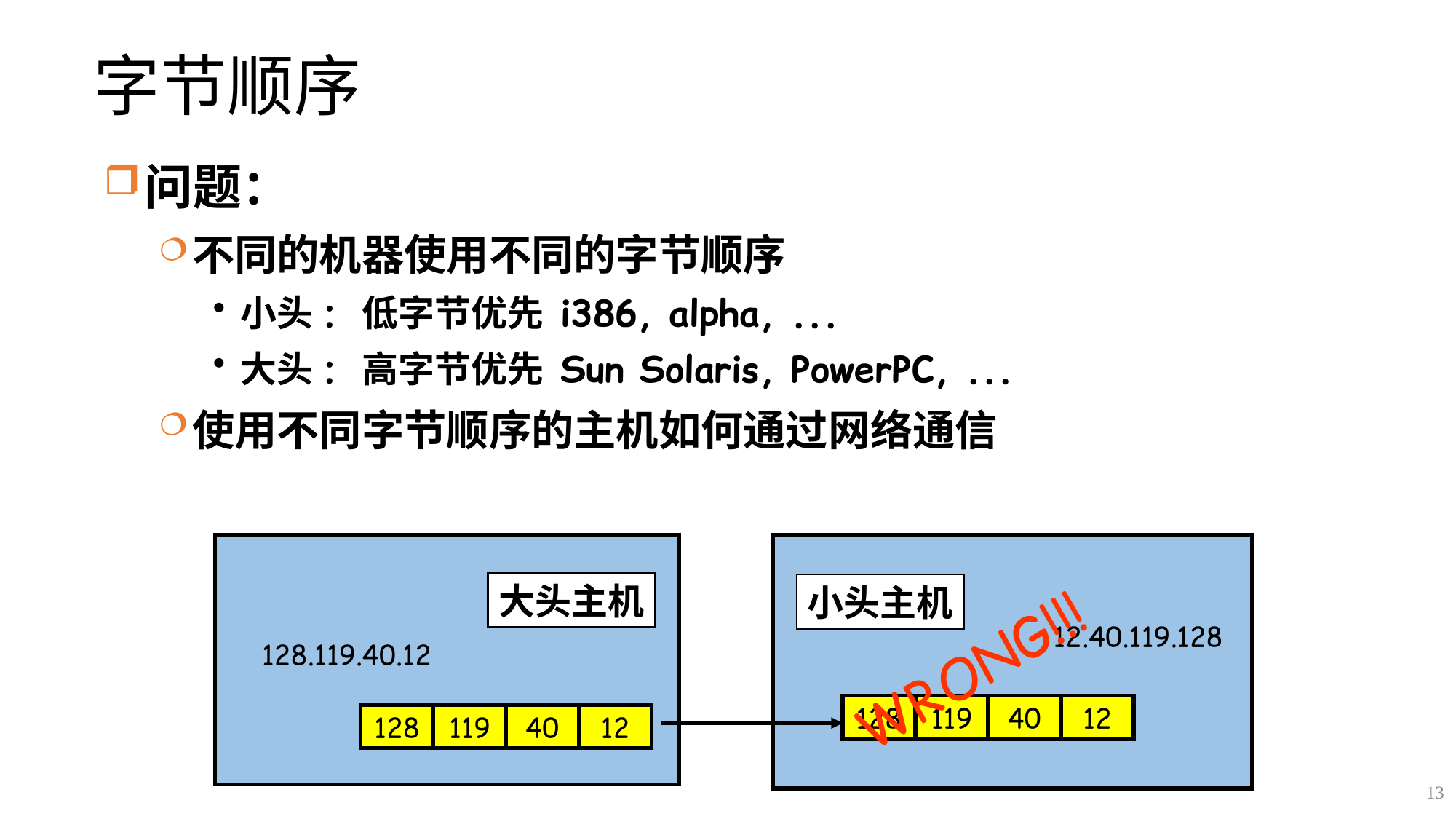

# 字节顺序
问题：
不同的机器使用不同的字节顺序
小头: 低字节优先 i386, alpha, ...
大头: 高字节优先 Sun Solaris, PowerPC, ...
使用不同字节顺序的主机如何通过网络通信

大头主机
小头主机
12.40.119.128
128.119.40.12
WRONG!!!
128
119
40
12
128
119
40
12

13